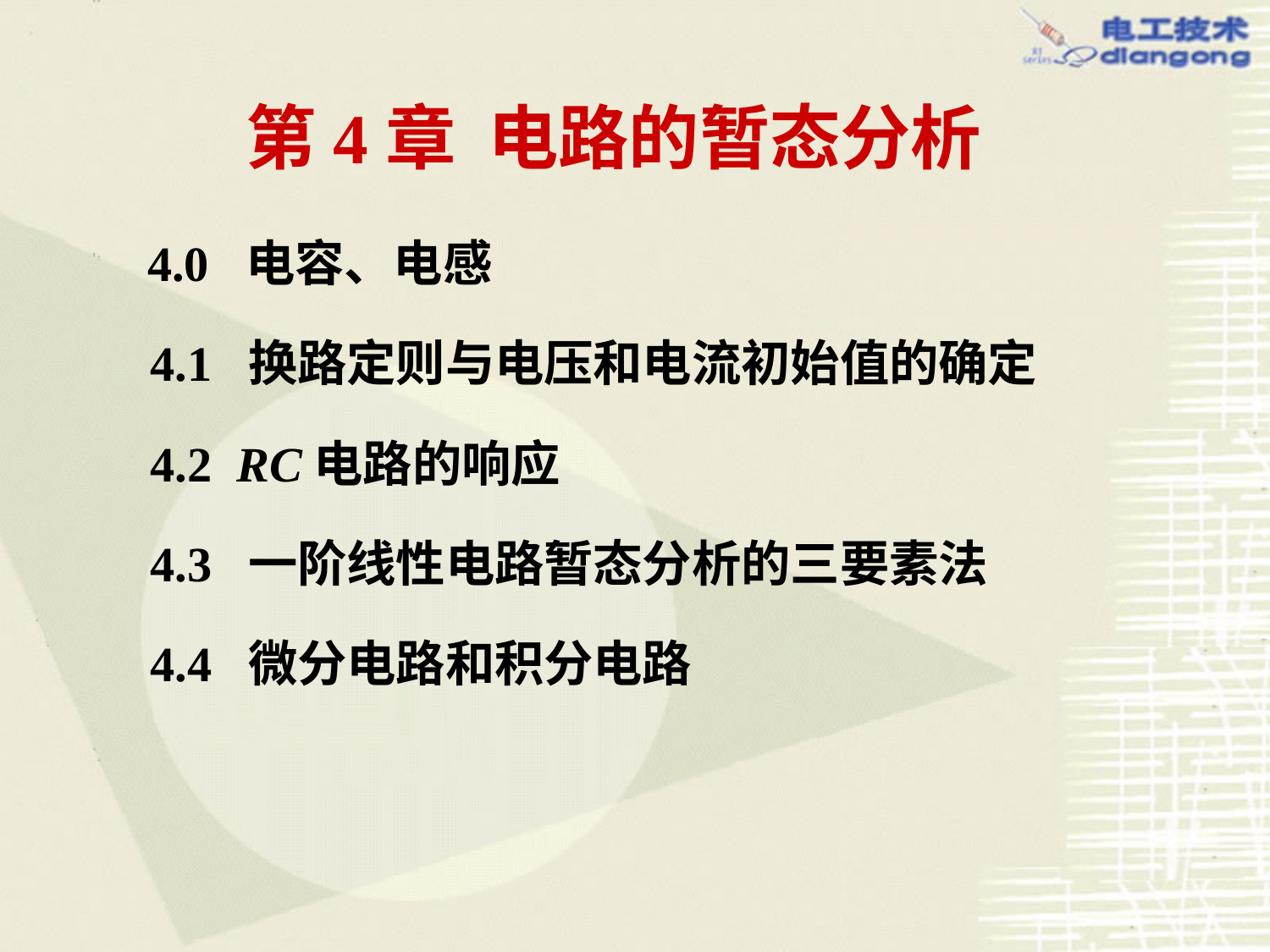

第4章  电路的暂态分析
4.1  换路定则与电压和电流初始值的确定
4.2  RC电路的响应
4.3  一阶线性电路暂态分析的三要素法
4.4  微分电路和积分电路
4.0  电容、电感